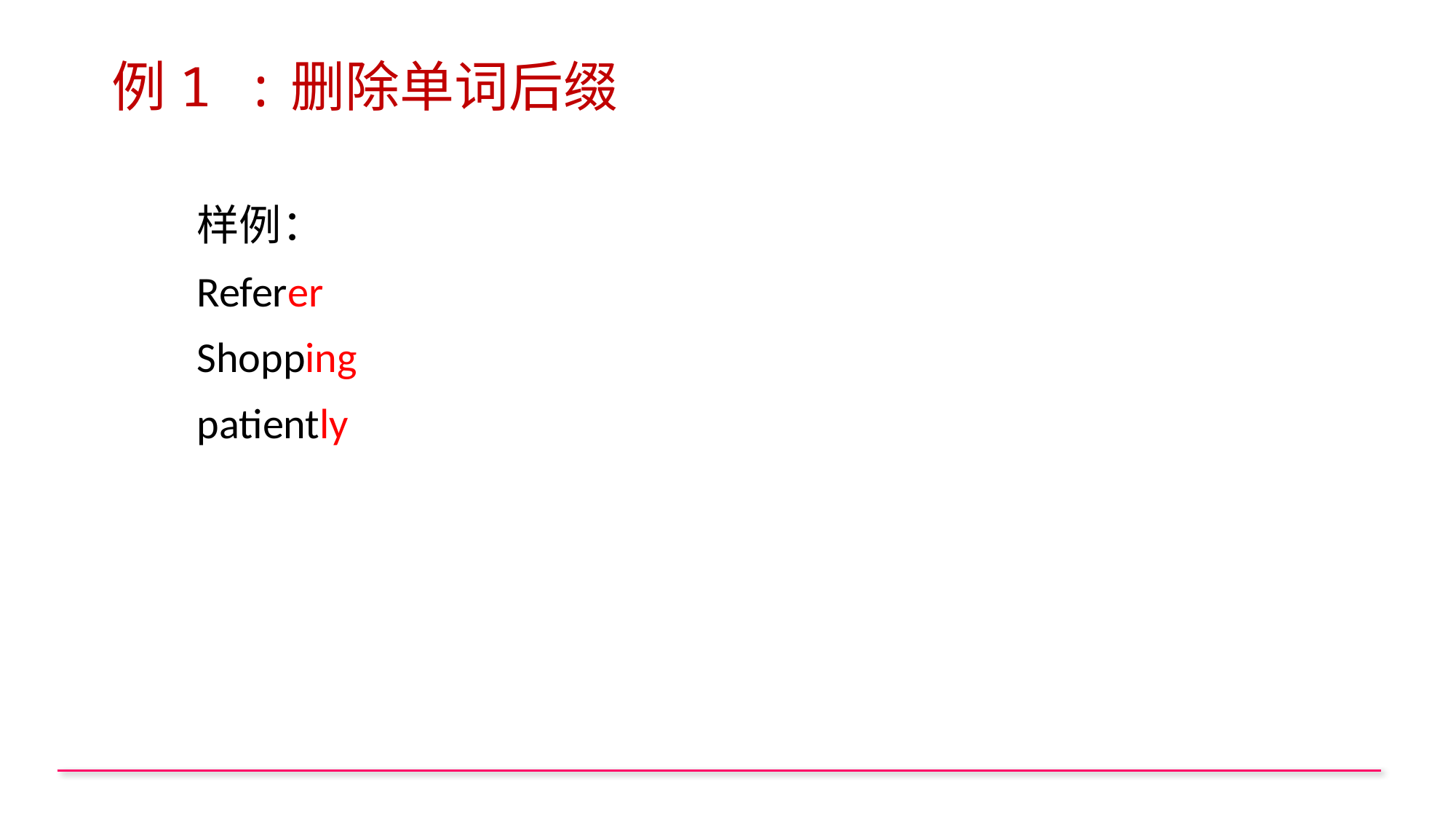

# 例1 :删除单词后缀
样例：
Referer
Shopping
patiently